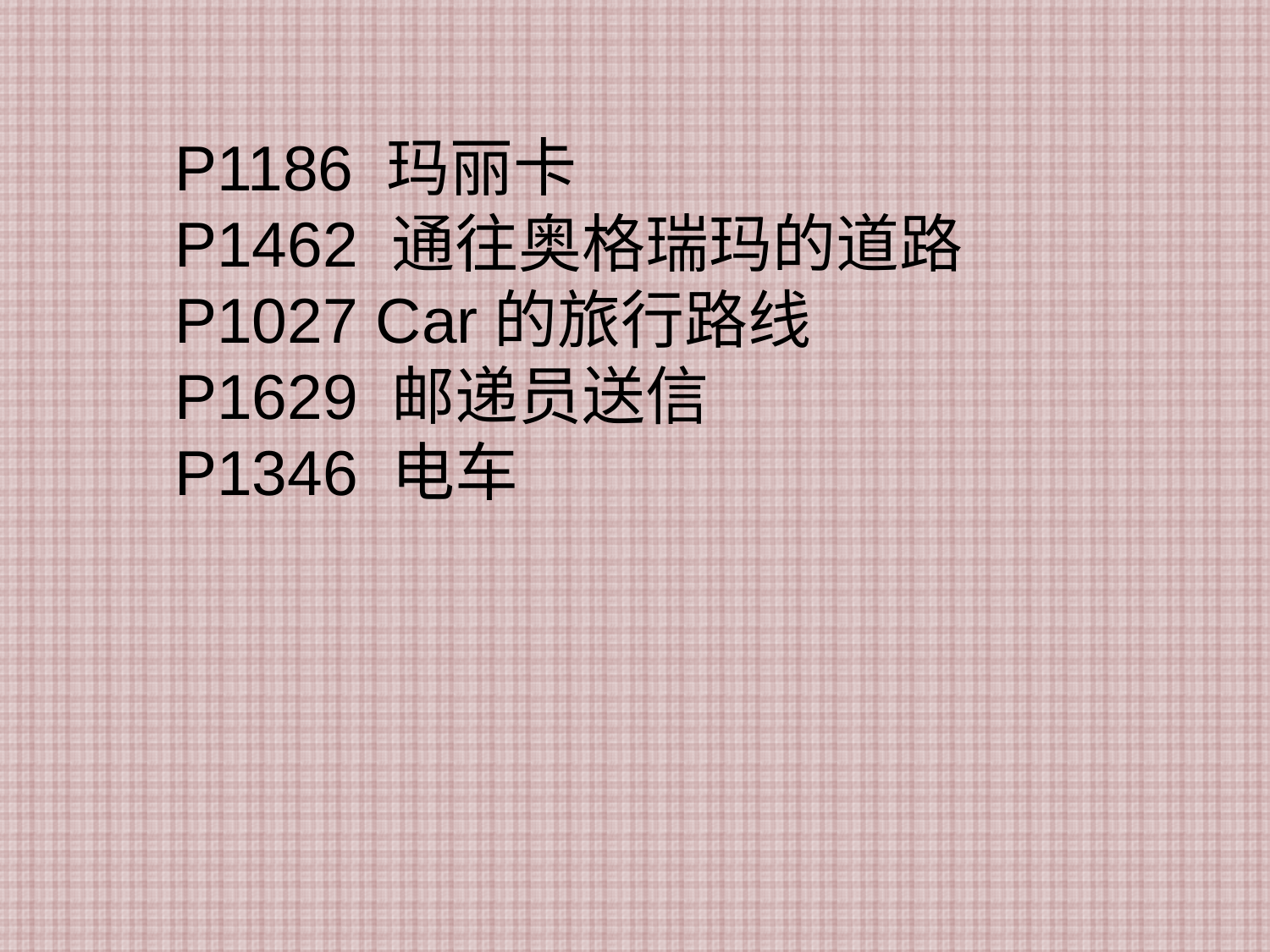

P1186 玛丽卡
P1462 通往奥格瑞玛的道路
P1027 Car的旅行路线
P1629 邮递员送信
P1346 电车